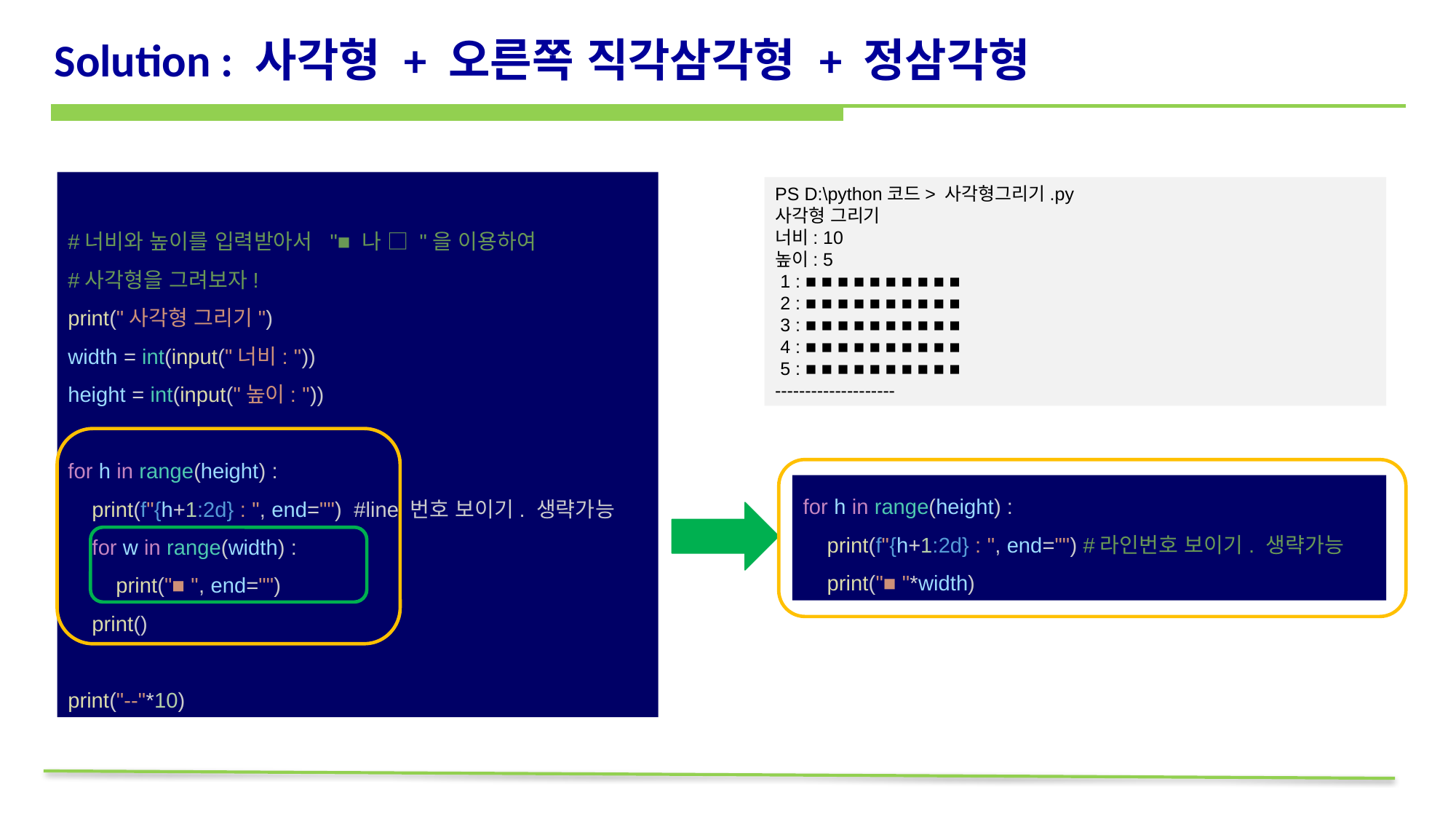

# Solution : 사각형 + 오른쪽 직각삼각형 + 정삼각형

#너비와 높이를 입력받아서  "■ 나 □ "을 이용하여
#사각형을 그려보자!
print("사각형 그리기")
width = int(input("너비: "))
height = int(input("높이: "))
for h in range(height) :
    print(f"{h+1:2d} : ", end="")  #line 번호 보이기. 생략가능
    for w in range(width) :
        print("■ ", end="")
    print()
print("--"*10)
PS D:\python코드> 사각형그리기.py
사각형 그리기
너비: 10
높이: 5
 1 : ■ ■ ■ ■ ■ ■ ■ ■ ■ ■
 2 : ■ ■ ■ ■ ■ ■ ■ ■ ■ ■
 3 : ■ ■ ■ ■ ■ ■ ■ ■ ■ ■
 4 : ■ ■ ■ ■ ■ ■ ■ ■ ■ ■
 5 : ■ ■ ■ ■ ■ ■ ■ ■ ■ ■
--------------------

for h in range(height) :
    print(f"{h+1:2d} : ", end="") #라인번호 보이기. 생략가능
    print("■ "*width)